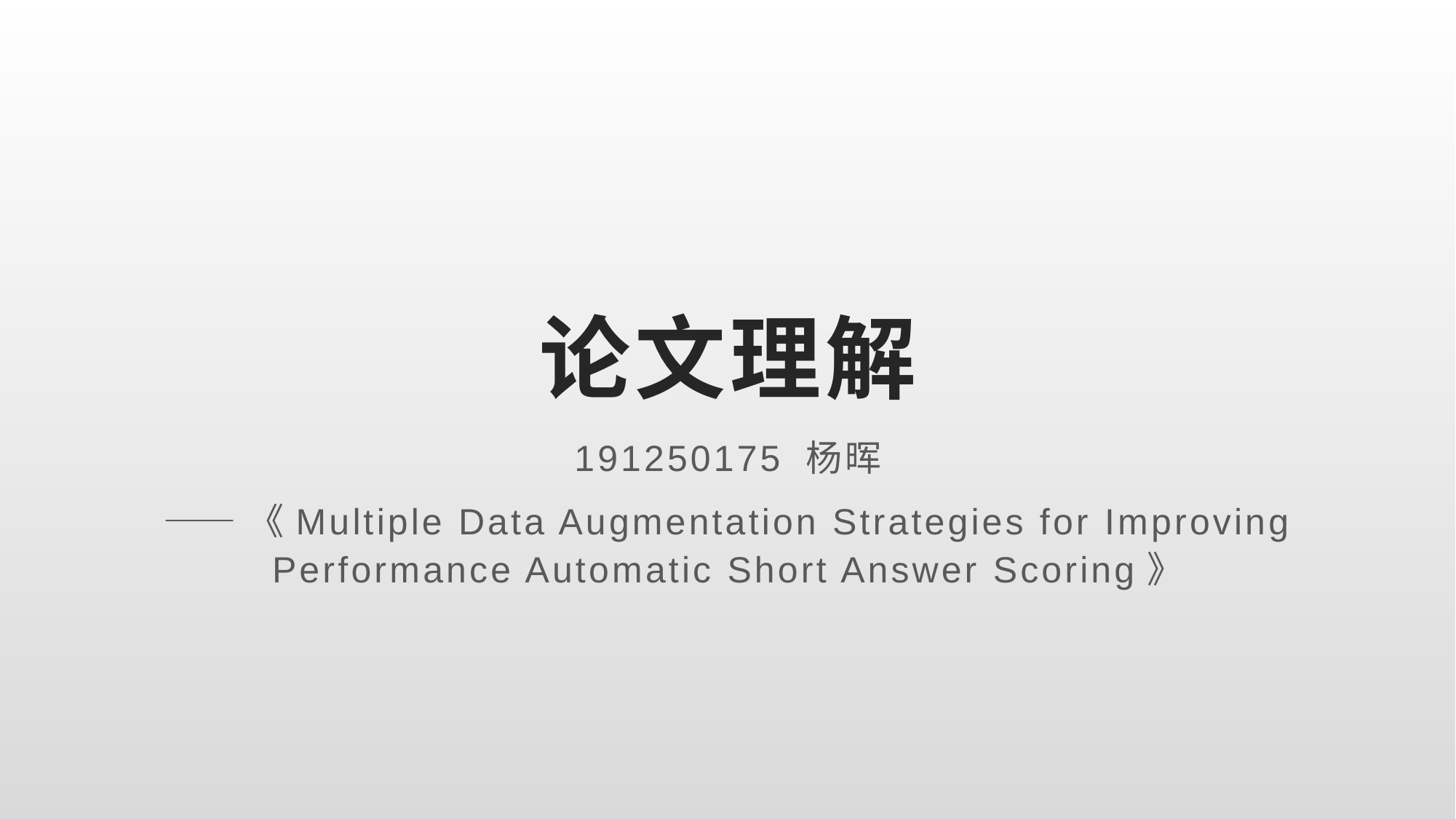

# 论文理解
191250175 杨晖
——《Multiple Data Augmentation Strategies for Improving Performance Automatic Short Answer Scoring》